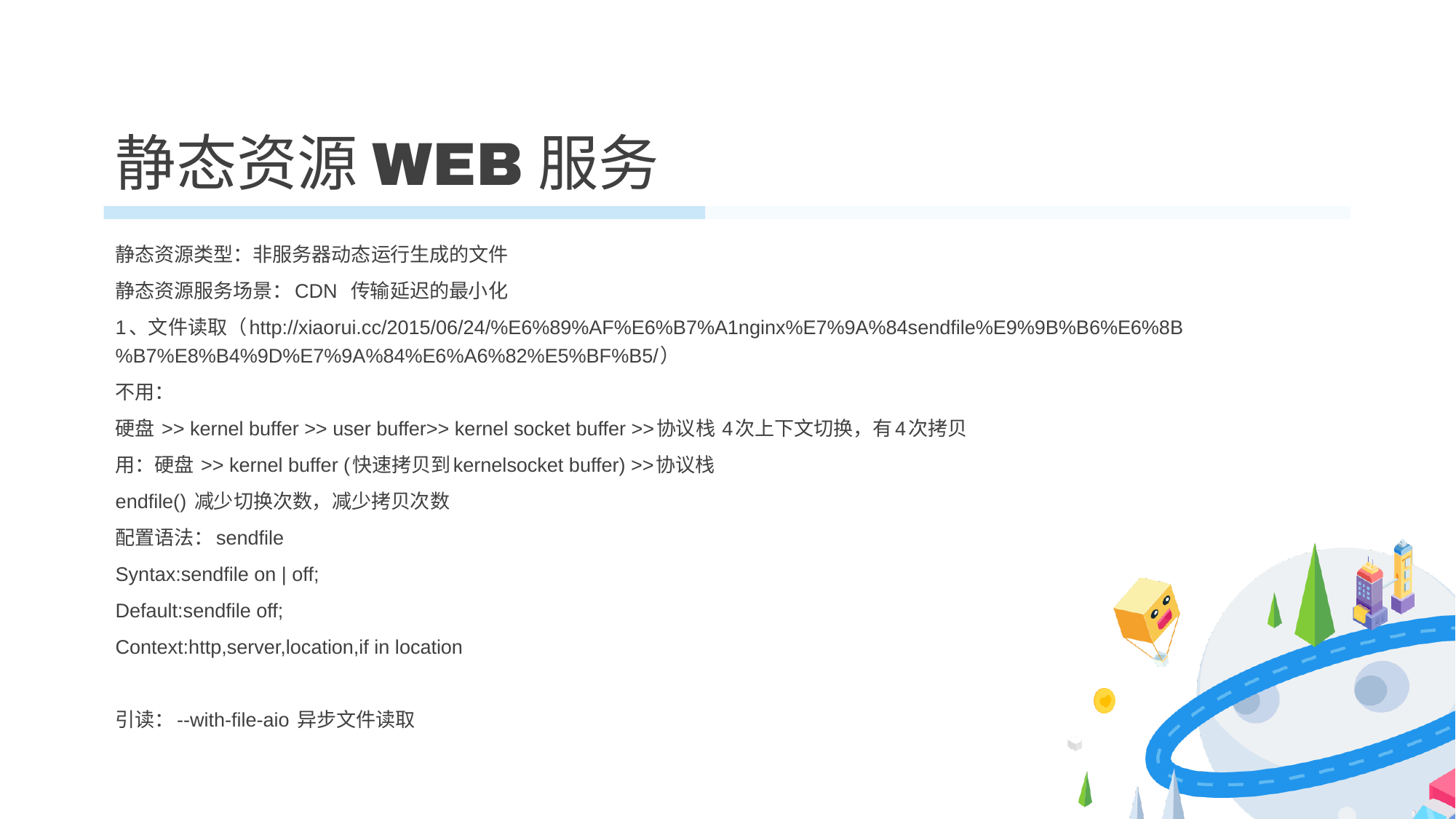

# 静态资源WEB服务
静态资源类型：非服务器动态运行生成的文件
静态资源服务场景：CDN  传输延迟的最小化
1、文件读取（http://xiaorui.cc/2015/06/24/%E6%89%AF%E6%B7%A1nginx%E7%9A%84sendfile%E9%9B%B6%E6%8B%B7%E8%B4%9D%E7%9A%84%E6%A6%82%E5%BF%B5/）
不用：
硬盘 >> kernel buffer >> user buffer>> kernel socket buffer >>协议栈 4次上下文切换，有4次拷贝
用：硬盘 >> kernel buffer (快速拷贝到kernelsocket buffer) >>协议栈
endfile() 减少切换次数，减少拷贝次数
配置语法：sendfile
Syntax:sendfile on | off;
Default:sendfile off;
Context:http,server,location,if in location

引读：--with-file-aio 异步文件读取